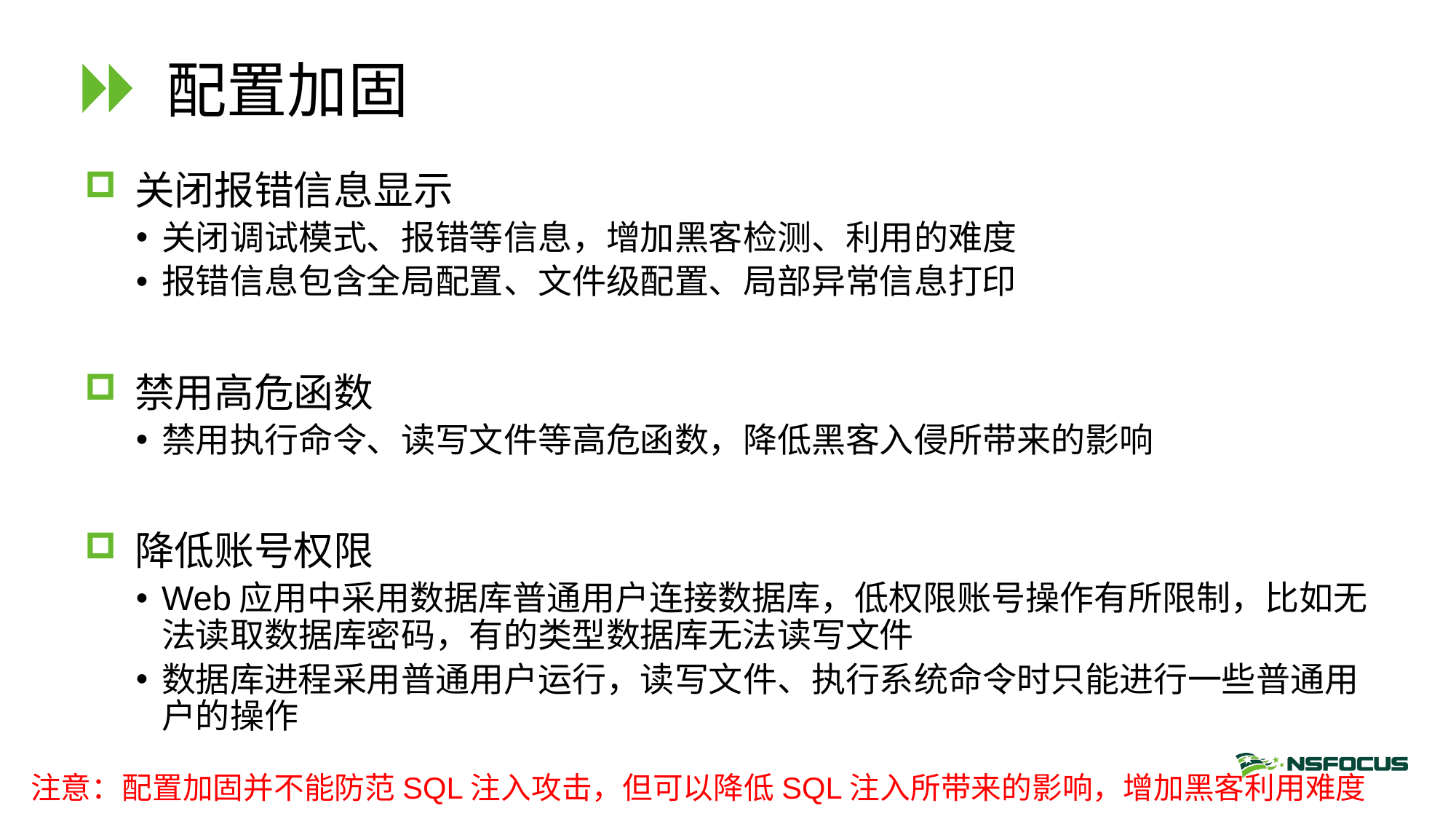

# 配置加固
关闭报错信息显示
关闭调试模式、报错等信息，增加黑客检测、利用的难度
报错信息包含全局配置、文件级配置、局部异常信息打印

禁用高危函数
禁用执行命令、读写文件等高危函数，降低黑客入侵所带来的影响

降低账号权限
Web应用中采用数据库普通用户连接数据库，低权限账号操作有所限制，比如无法读取数据库密码，有的类型数据库无法读写文件
数据库进程采用普通用户运行，读写文件、执行系统命令时只能进行一些普通用户的操作
注意：配置加固并不能防范SQL注入攻击，但可以降低SQL注入所带来的影响，增加黑客利用难度